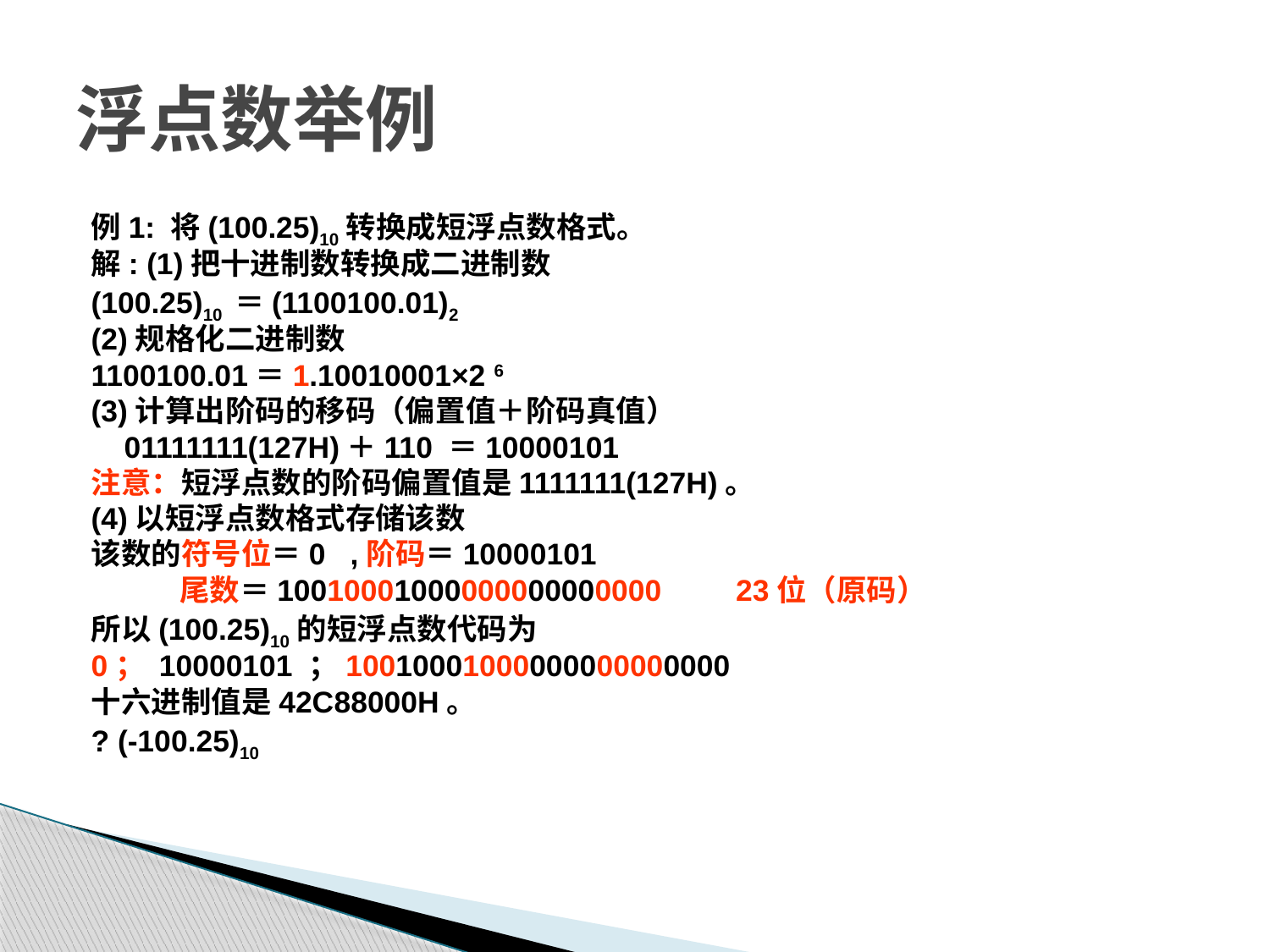

# 浮点数举例
例1: 将(100.25)10转换成短浮点数格式。
解: (1)把十进制数转换成二进制数
(100.25)10 ＝(1100100.01)2
(2)规格化二进制数
1100100.01＝1.10010001×2 6
(3)计算出阶码的移码（偏置值＋阶码真值）
    01111111(127H)＋110 ＝10000101
注意：短浮点数的阶码偏置值是1111111(127H)。
(4)以短浮点数格式存储该数
该数的符号位＝0   ,阶码＝10000101
            尾数＝10010001000000000000000         23位（原码）
所以(100.25)10的短浮点数代码为
0； 10000101 ；10010001000000000000000
十六进制值是42C88000H。
? (-100.25)10